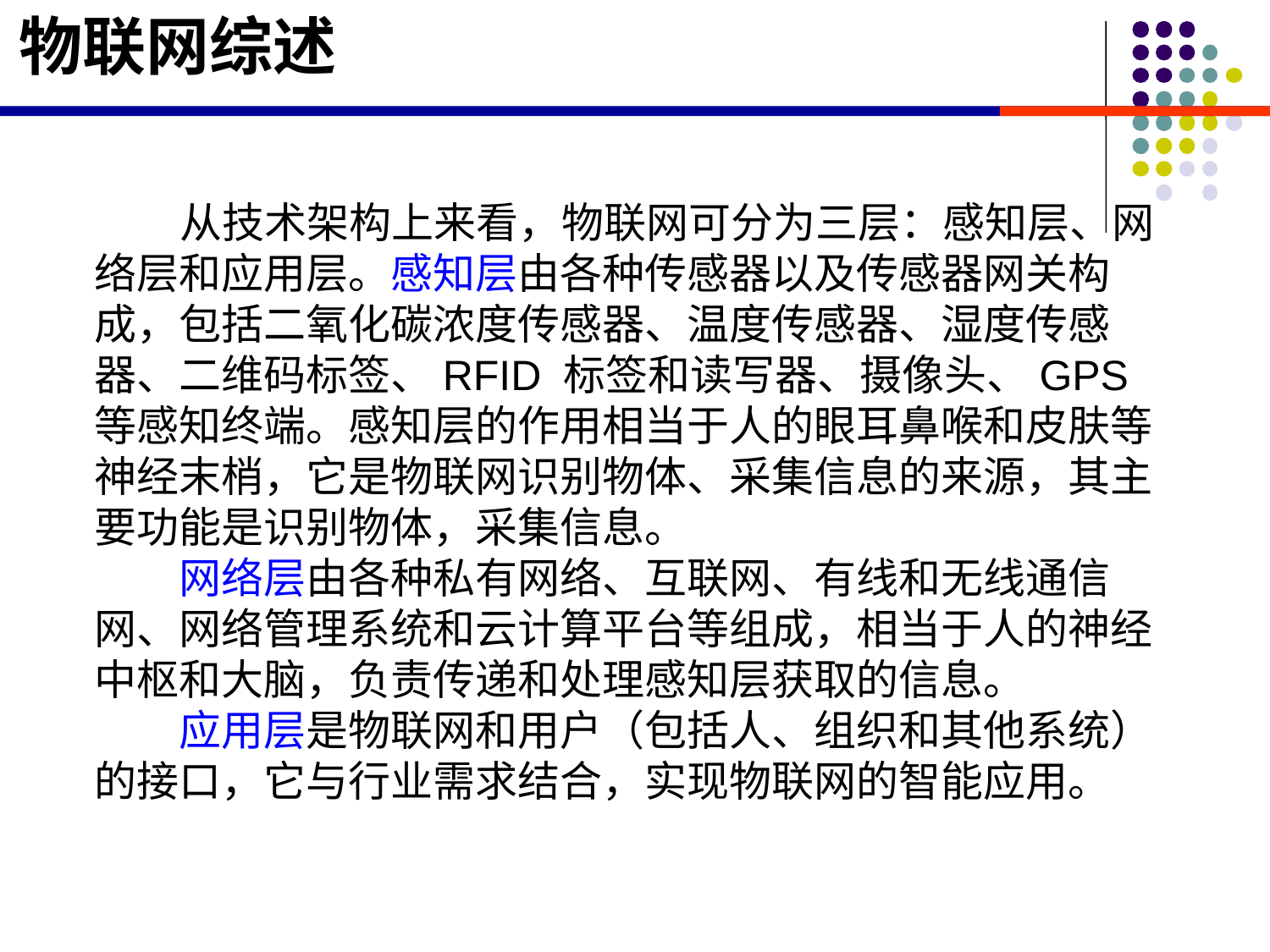

物联网综述
        从技术架构上来看，物联网可分为三层：感知层、网络层和应用层。感知层由各种传感器以及传感器网关构 成，包括二氧化碳浓度传感器、温度传感器、湿度传感器、二维码标签、RFID 标签和读写器、摄像头、GPS等感知终端。感知层的作用相当于人的眼耳鼻喉和皮肤等神经末梢，它是物联网识别物体、采集信息的来源，其主要功能是识别物体，采集信息。
　　网络层由各种私有网络、互联网、有线和无线通信网、网络管理系统和云计算平台等组成，相当于人的神经中枢和大脑，负责传递和处理感知层获取的信息。
　　应用层是物联网和用户（包括人、组织和其他系统）的接口，它与行业需求结合，实现物联网的智能应用。